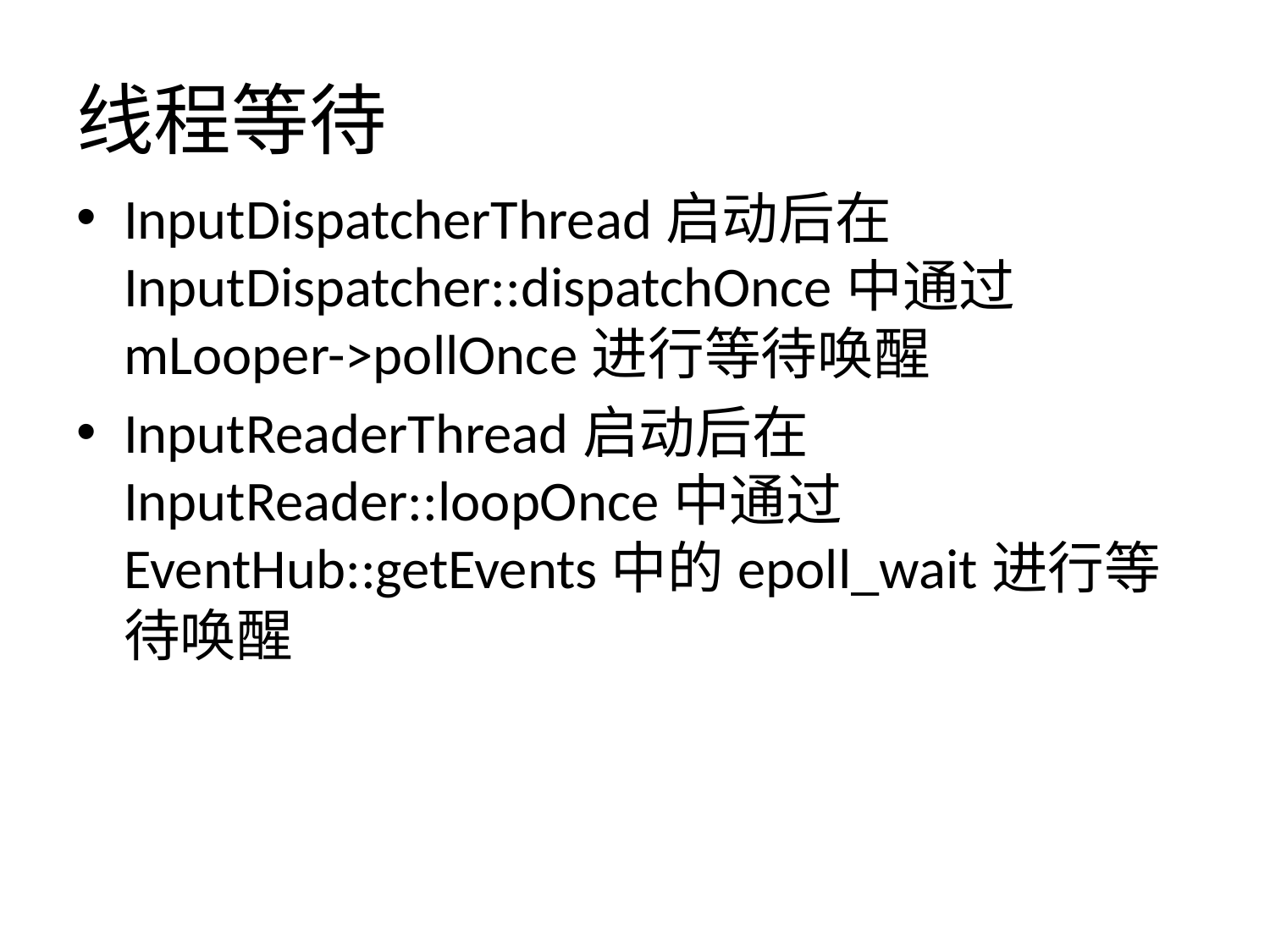

# 线程等待
InputDispatcherThread启动后在InputDispatcher::dispatchOnce中通过mLooper->pollOnce进行等待唤醒
InputReaderThread启动后在InputReader::loopOnce中通过EventHub::getEvents中的epoll_wait进行等待唤醒